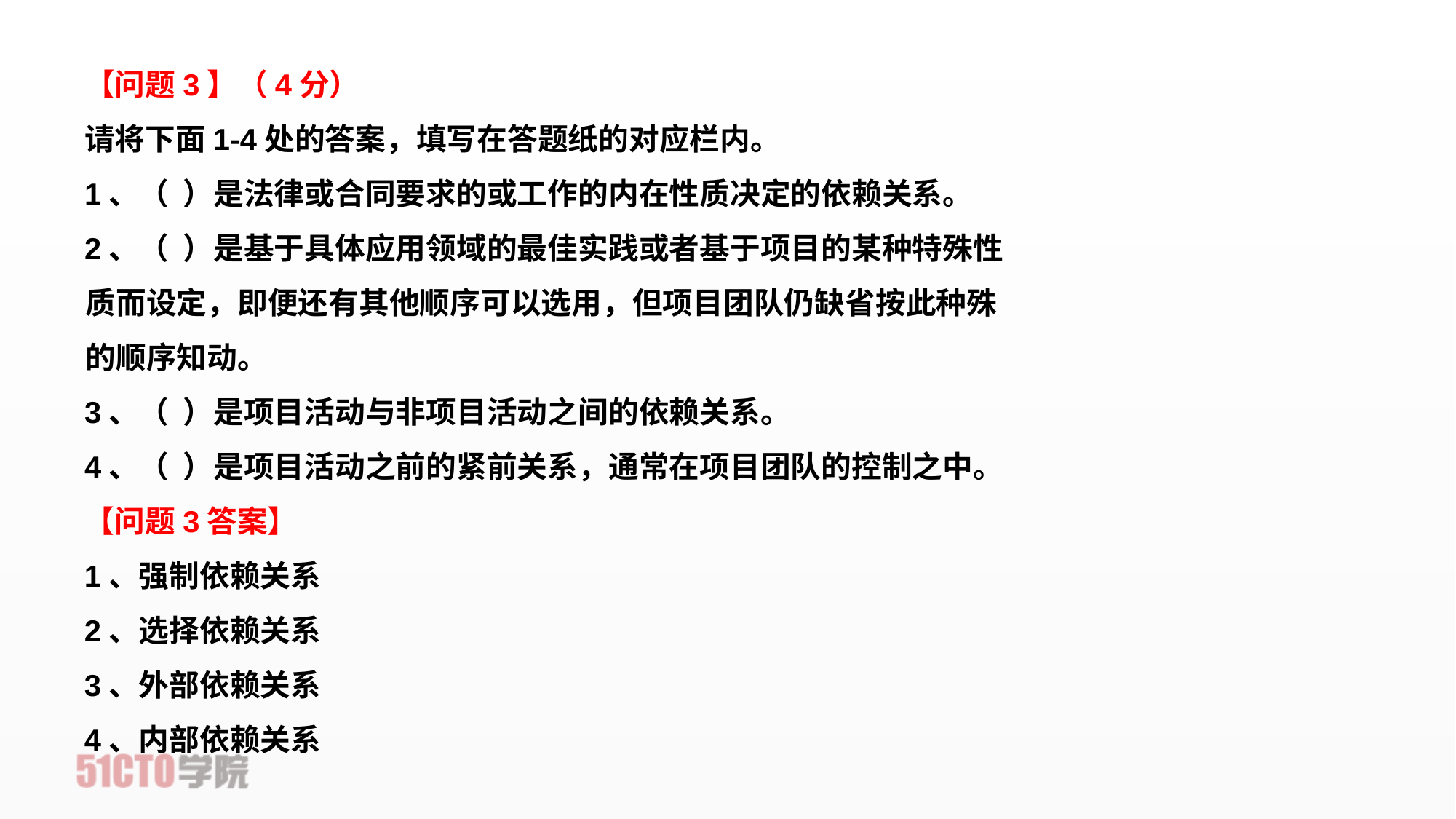

【问题3】（4分）
请将下面1-4处的答案，填写在答题纸的对应栏内。
1、（  ）是法律或合同要求的或工作的内在性质决定的依赖关系。
2、（  ）是基于具体应用领域的最佳实践或者基于项目的某种特殊性质而设定，即便还有其他顺序可以选用，但项目团队仍缺省按此种殊的顺序知动。
3、（  ）是项目活动与非项目活动之间的依赖关系。
4、（  ）是项目活动之前的紧前关系，通常在项目团队的控制之中。
【问题3答案】
1、强制依赖关系
2、选择依赖关系
3、外部依赖关系
4、内部依赖关系